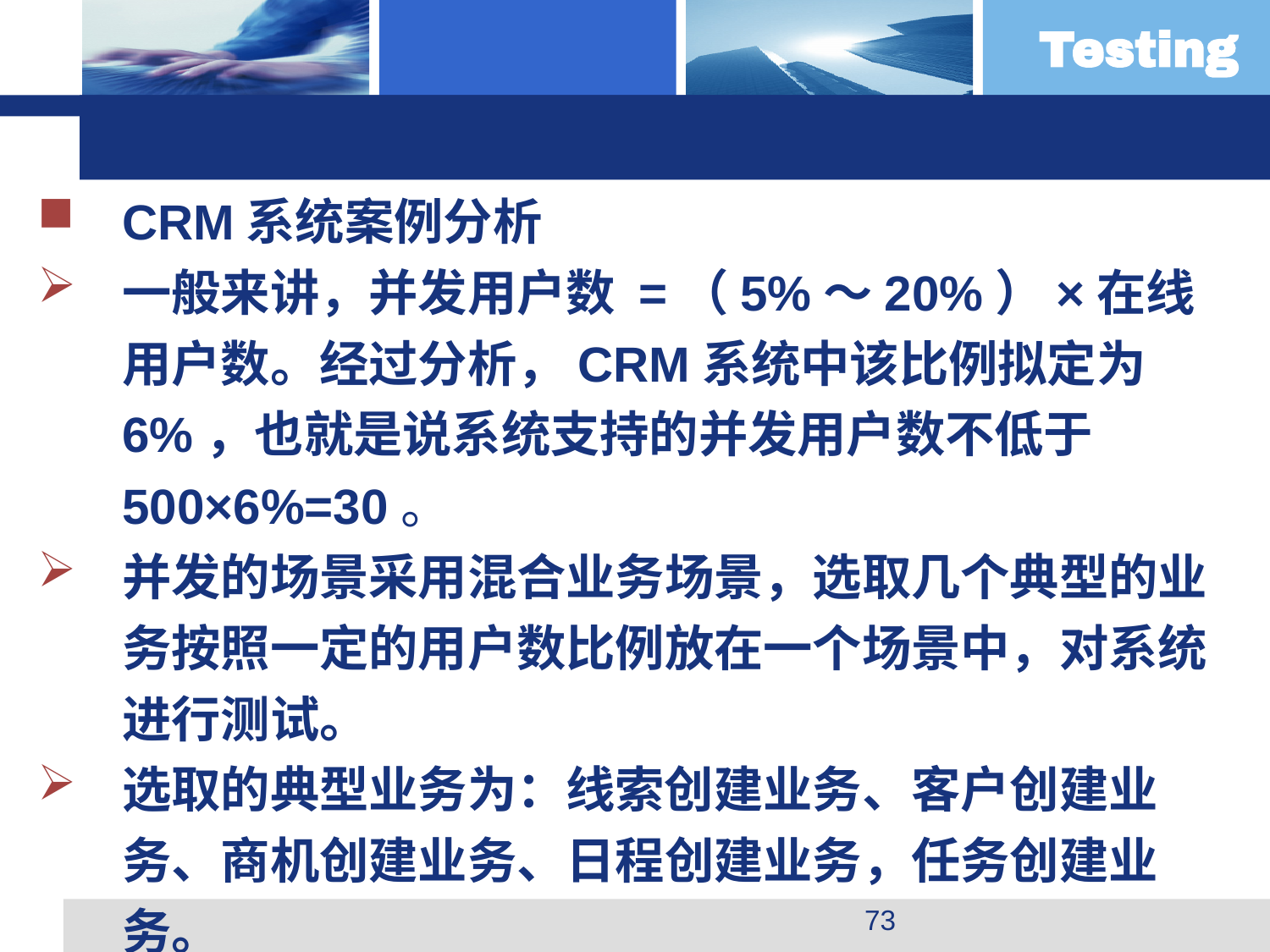

# 测试指标的分析与提取
CRM系统案例分析
一般来讲，并发用户数 =（5%～20%）×在线用户数。经过分析，CRM系统中该比例拟定为6%，也就是说系统支持的并发用户数不低于500×6%=30。
并发的场景采用混合业务场景，选取几个典型的业务按照一定的用户数比例放在一个场景中，对系统进行测试。
选取的典型业务为：线索创建业务、客户创建业务、商机创建业务、日程创建业务，任务创建业务。
73